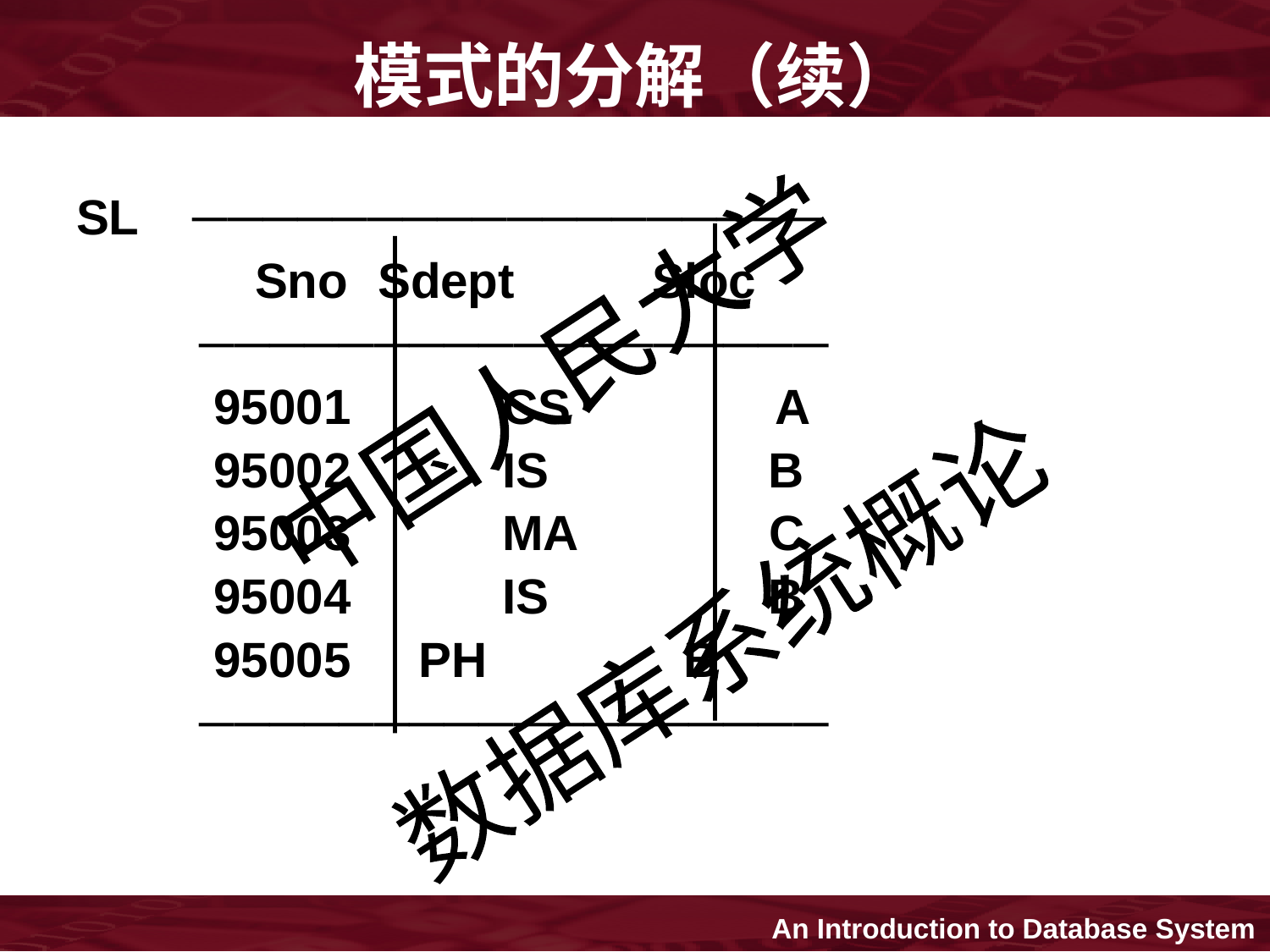

# 模式的分解（续）
SL    ──────────────────
             Sno	Sdept          Sloc
         ──────────────────
          95001           CS               A
          95002           IS                B
          95003           MA              C
          95004           IS                B
          95005	   PH	             B
         ──────────────────